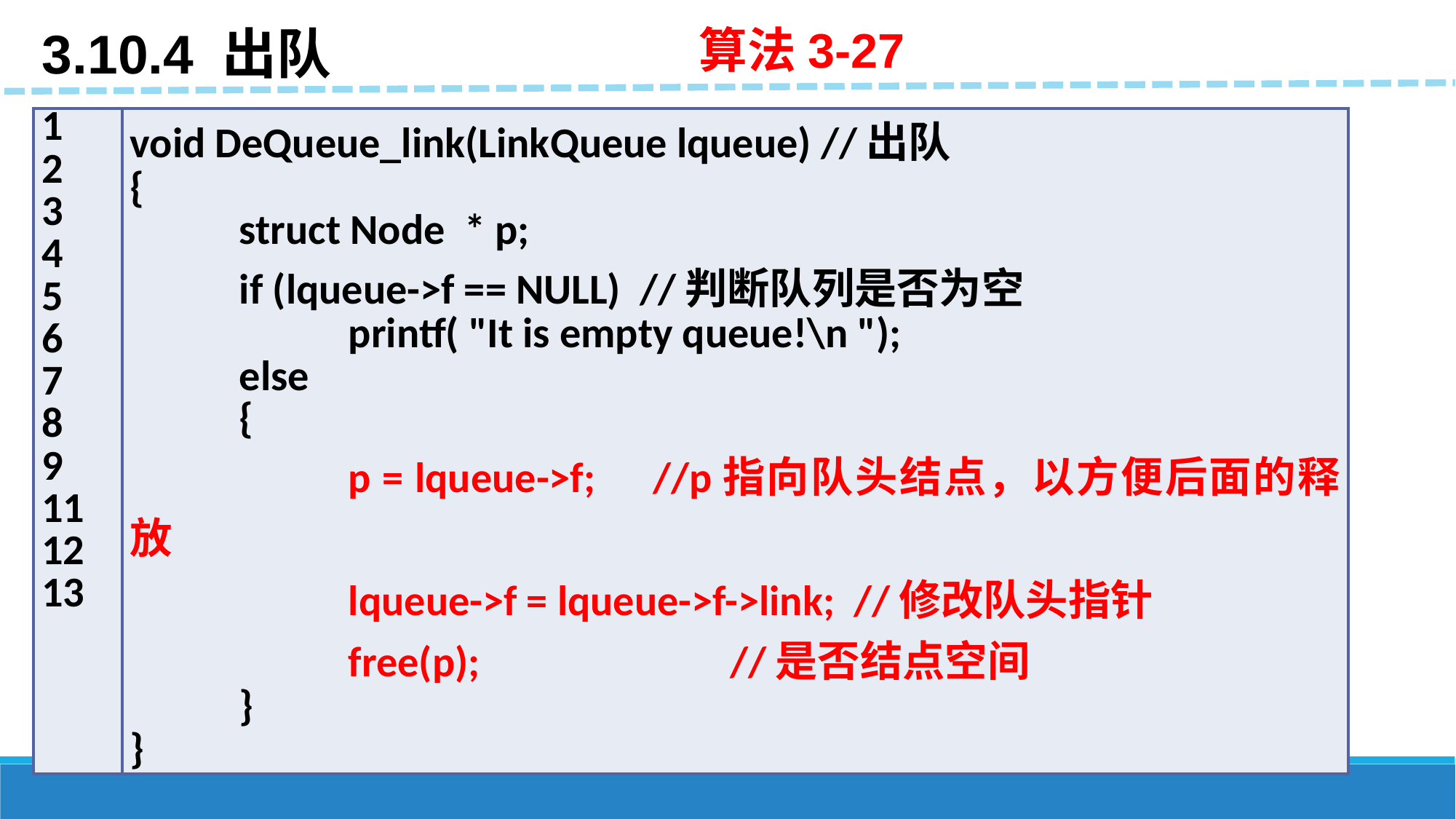

3.10.4 出队
算法3-27
| 1 2 3 4 5 6 7 8 9 11 12 13 | void DeQueue\_link(LinkQueue lqueue) //出队 { struct Node \* p; if (lqueue->f == NULL) //判断队列是否为空 printf( "It is empty queue!\n "); else { p = lqueue->f; //p指向队头结点，以方便后面的释放 lqueue->f = lqueue->f->link; //修改队头指针 free(p); //是否结点空间 } } |
| --- | --- |